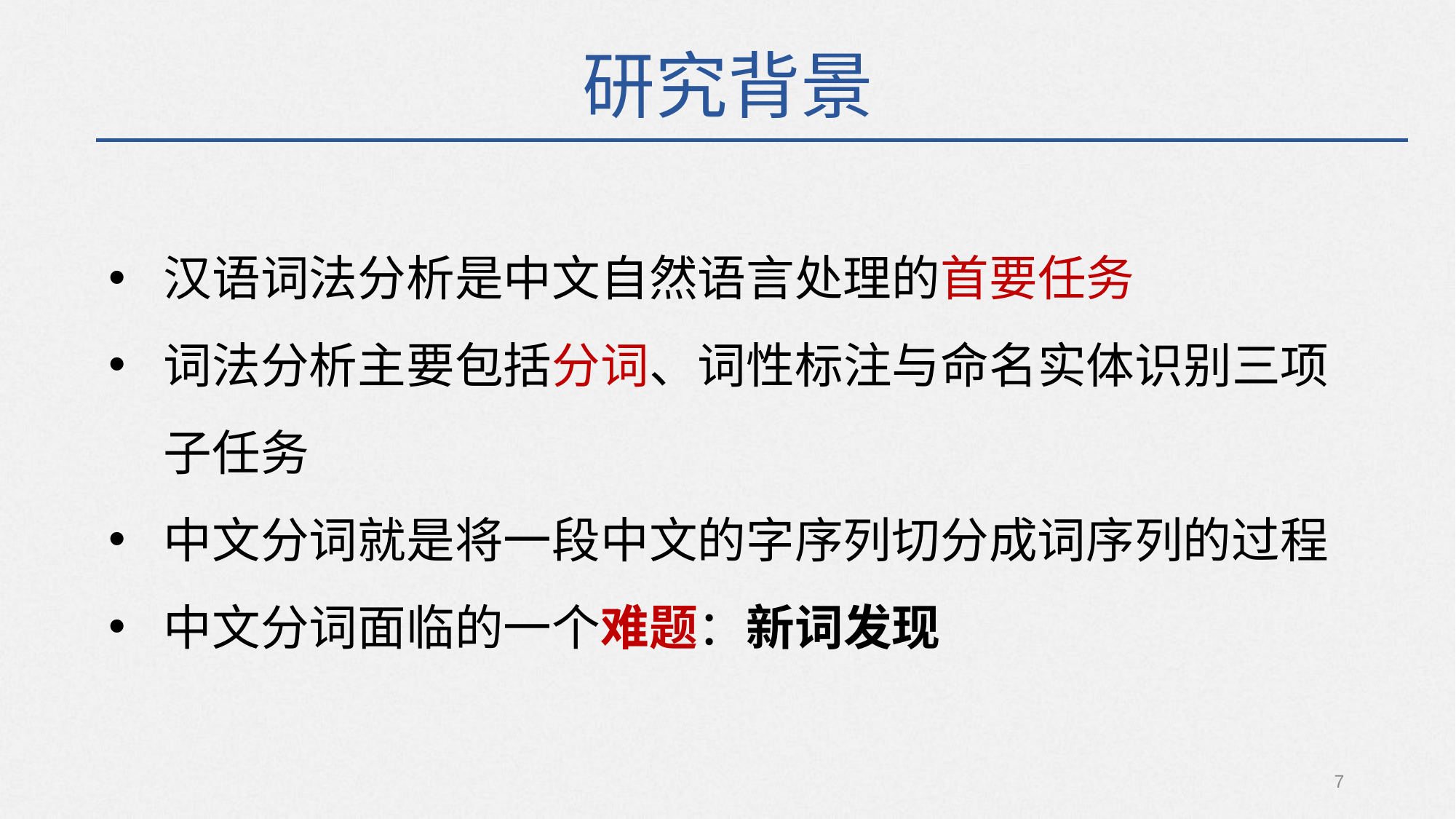

研究背景
汉语词法分析是中文自然语言处理的首要任务
词法分析主要包括分词、词性标注与命名实体识别三项子任务
中文分词就是将一段中文的字序列切分成词序列的过程
中文分词面临的一个难题：新词发现
7